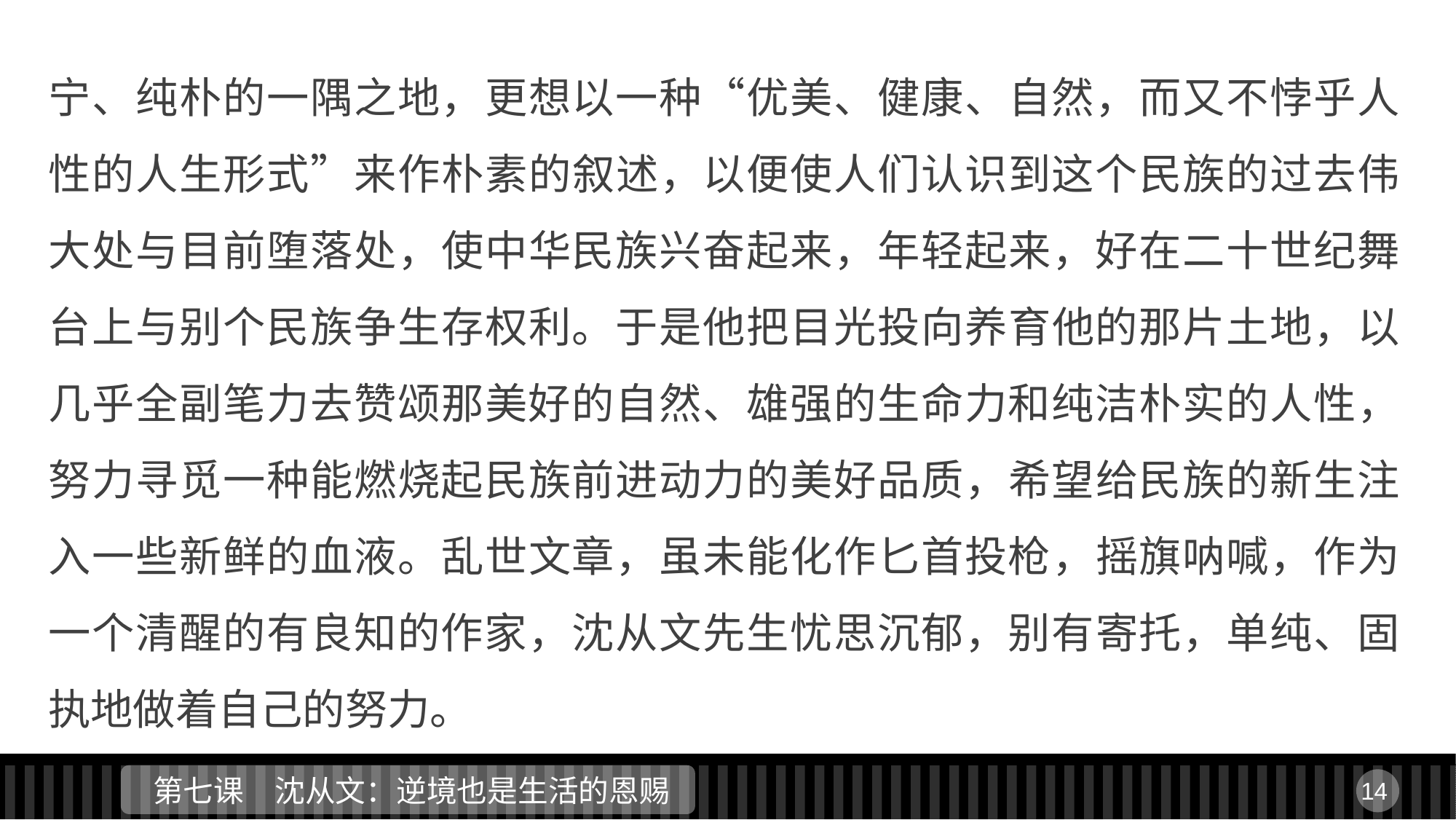

宁、纯朴的一隅之地，更想以一种“优美、健康、自然，而又不悖乎人性的人生形式”来作朴素的叙述，以便使人们认识到这个民族的过去伟大处与目前堕落处，使中华民族兴奋起来，年轻起来，好在二十世纪舞台上与别个民族争生存权利。于是他把目光投向养育他的那片土地，以几乎全副笔力去赞颂那美好的自然、雄强的生命力和纯洁朴实的人性，努力寻觅一种能燃烧起民族前进动力的美好品质，希望给民族的新生注入一些新鲜的血液。乱世文章，虽未能化作匕首投枪，摇旗呐喊，作为一个清醒的有良知的作家，沈从文先生忧思沉郁，别有寄托，单纯、固执地做着自己的努力。